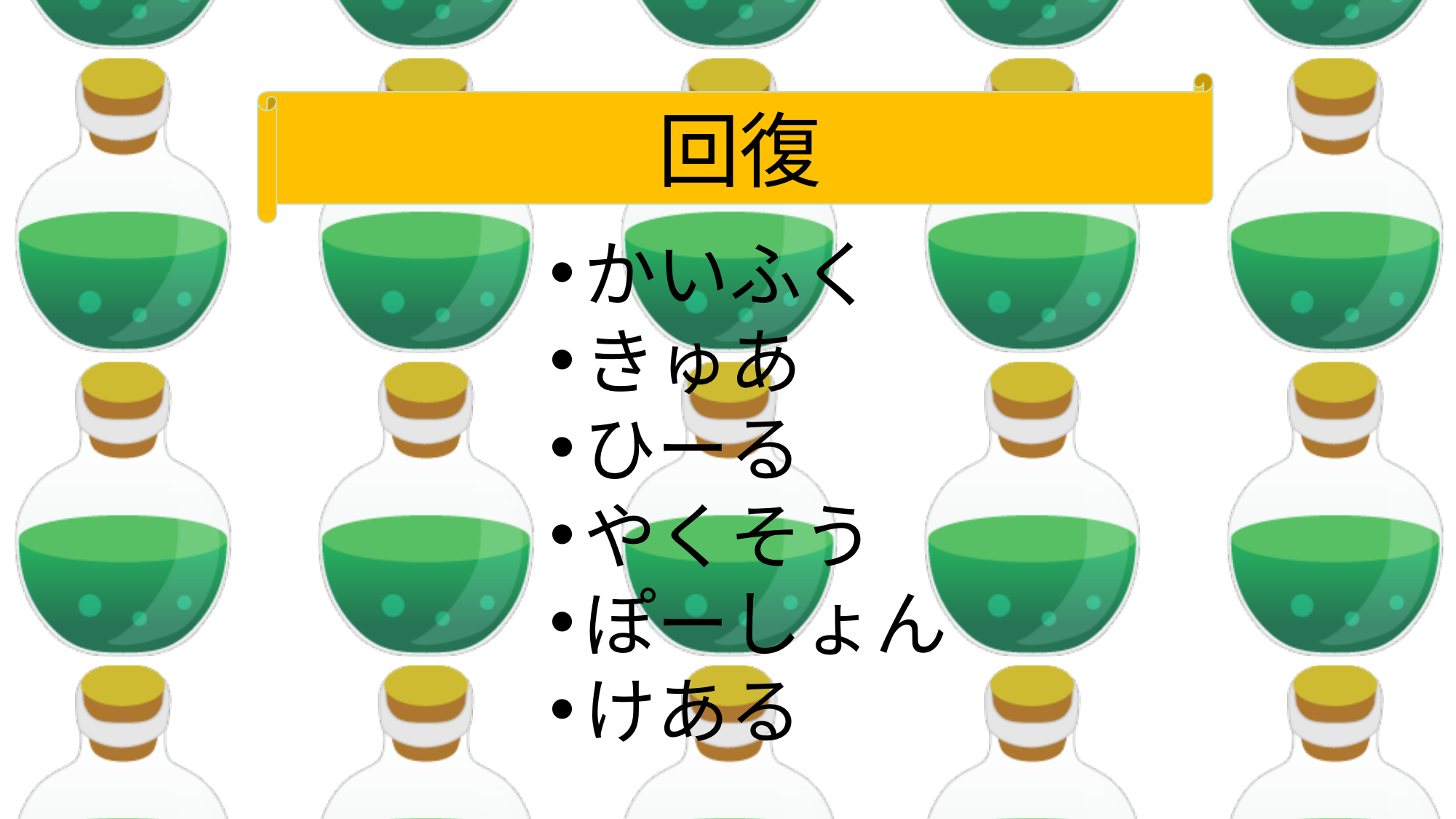

回復
かいふく
きゅあ
ひーる
やくそう
ぽーしょん
けある